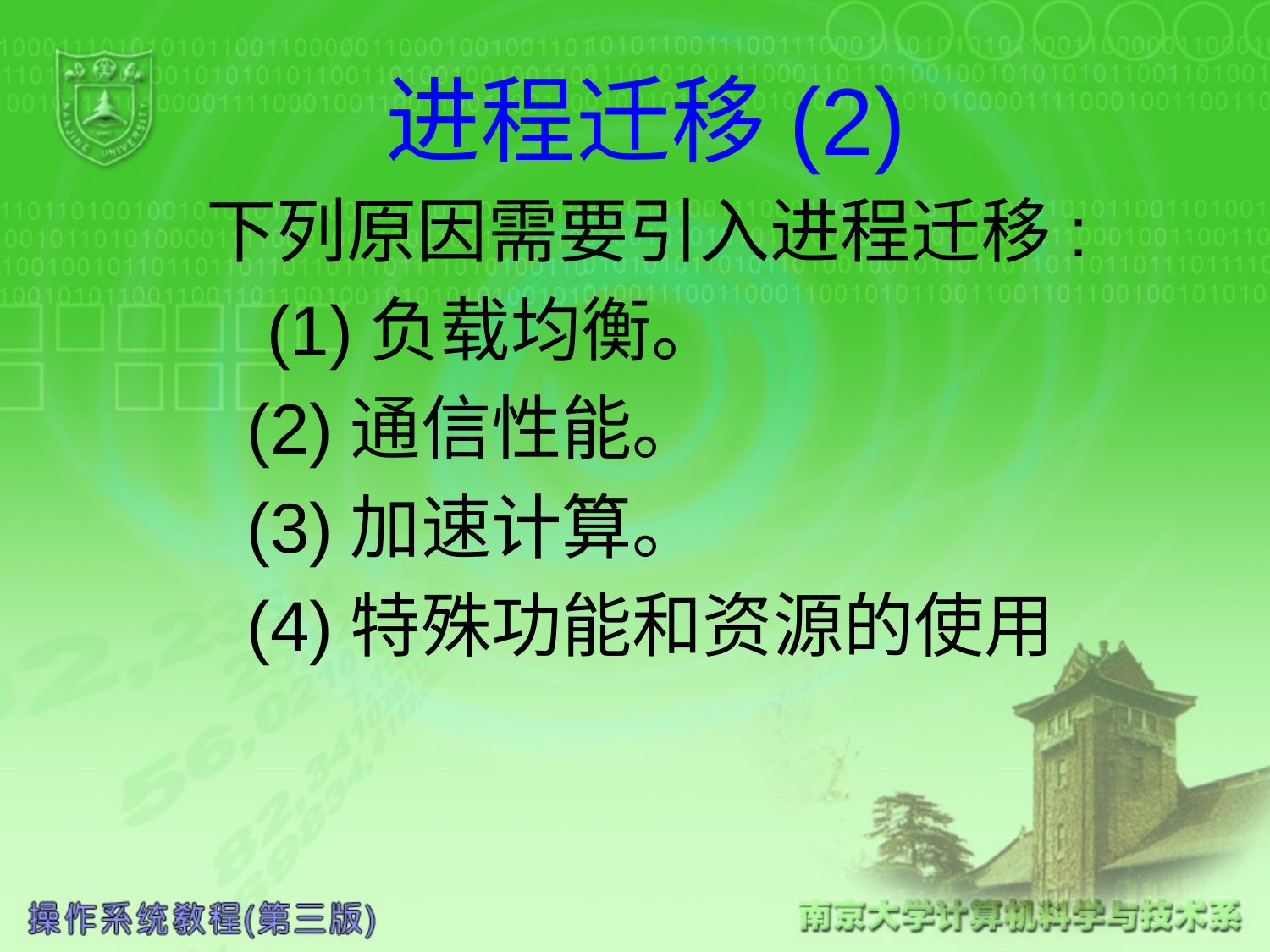

# 进程迁移(2)
     下列原因需要引入进程迁移:
       (1)负载均衡。
      (2)通信性能。
      (3)加速计算。
      (4)特殊功能和资源的使用